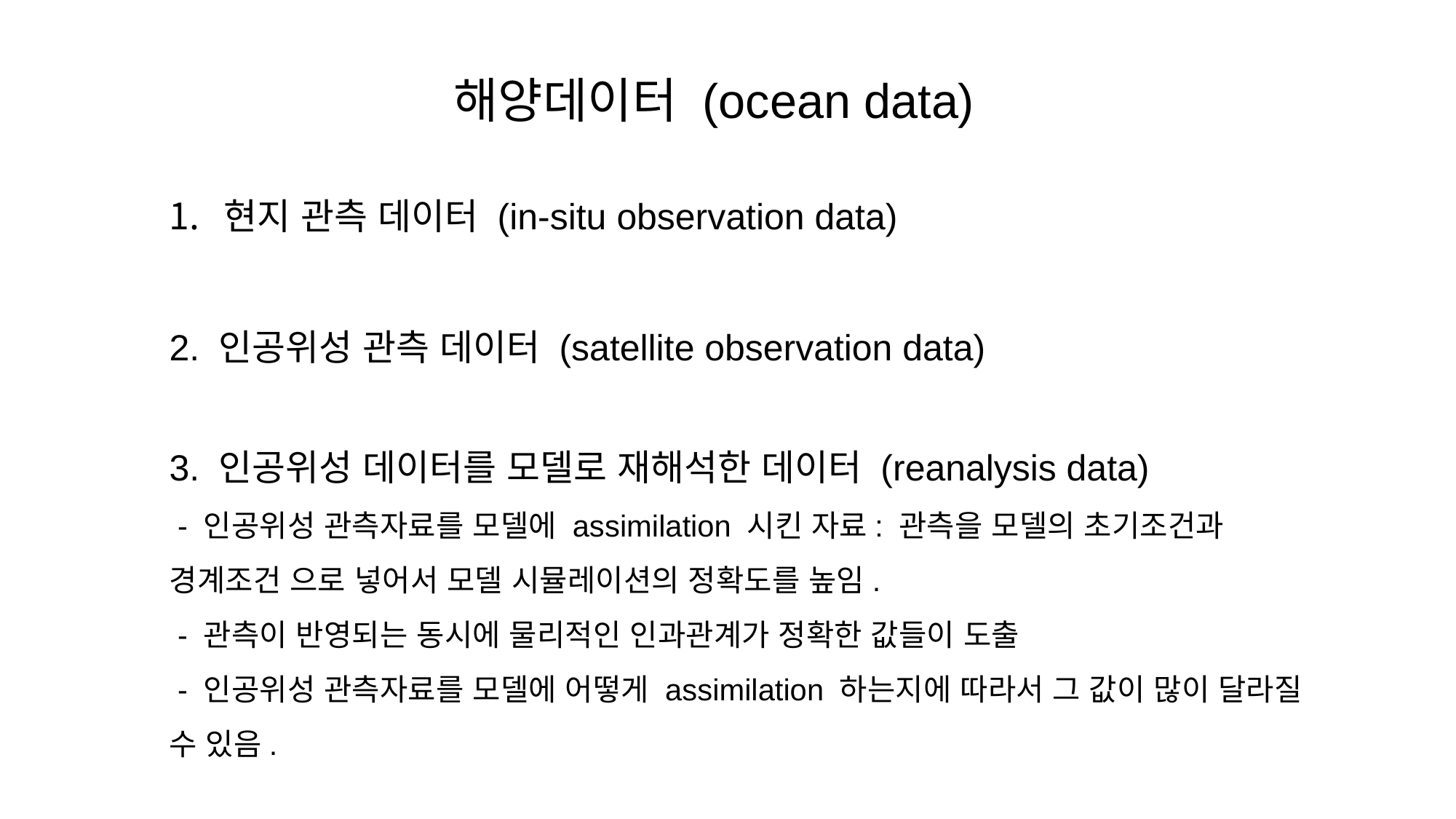

# 해양데이터 (ocean data)
현지 관측 데이터 (in-situ observation data)

2. 인공위성 관측 데이터 (satellite observation data)

3. 인공위성 데이터를 모델로 재해석한 데이터 (reanalysis data)
 - 인공위성 관측자료를 모델에 assimilation 시킨 자료: 관측을 모델의 초기조건과 경계조건 으로 넣어서 모델 시뮬레이션의 정확도를 높임.
 - 관측이 반영되는 동시에 물리적인 인과관계가 정확한 값들이 도출
 - 인공위성 관측자료를 모델에 어떻게 assimilation 하는지에 따라서 그 값이 많이 달라질 수 있음.